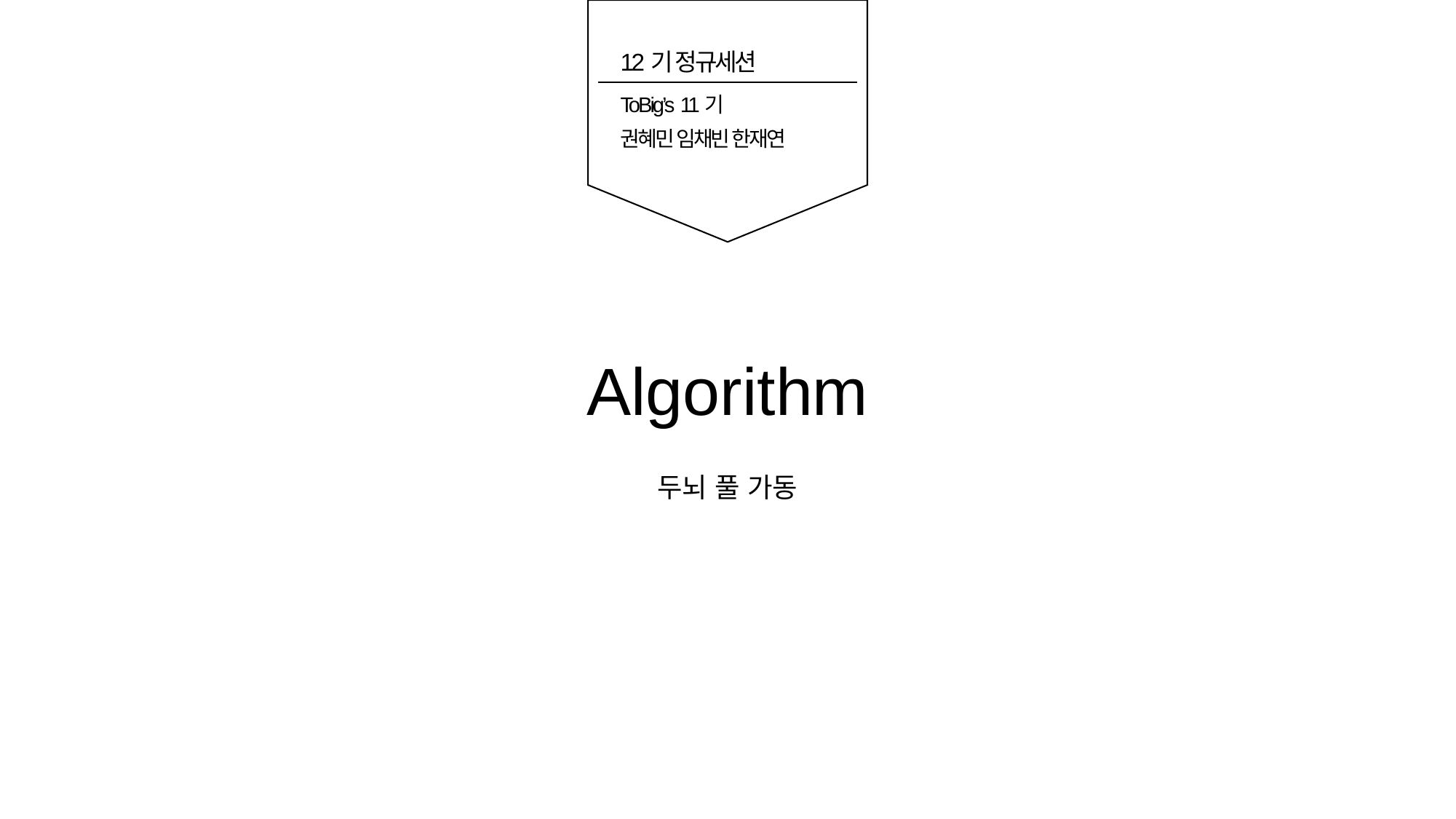

12기 정규세션
ToBig’s  11기
권혜민 임채빈 한재연
Algorithm
두뇌 풀 가동